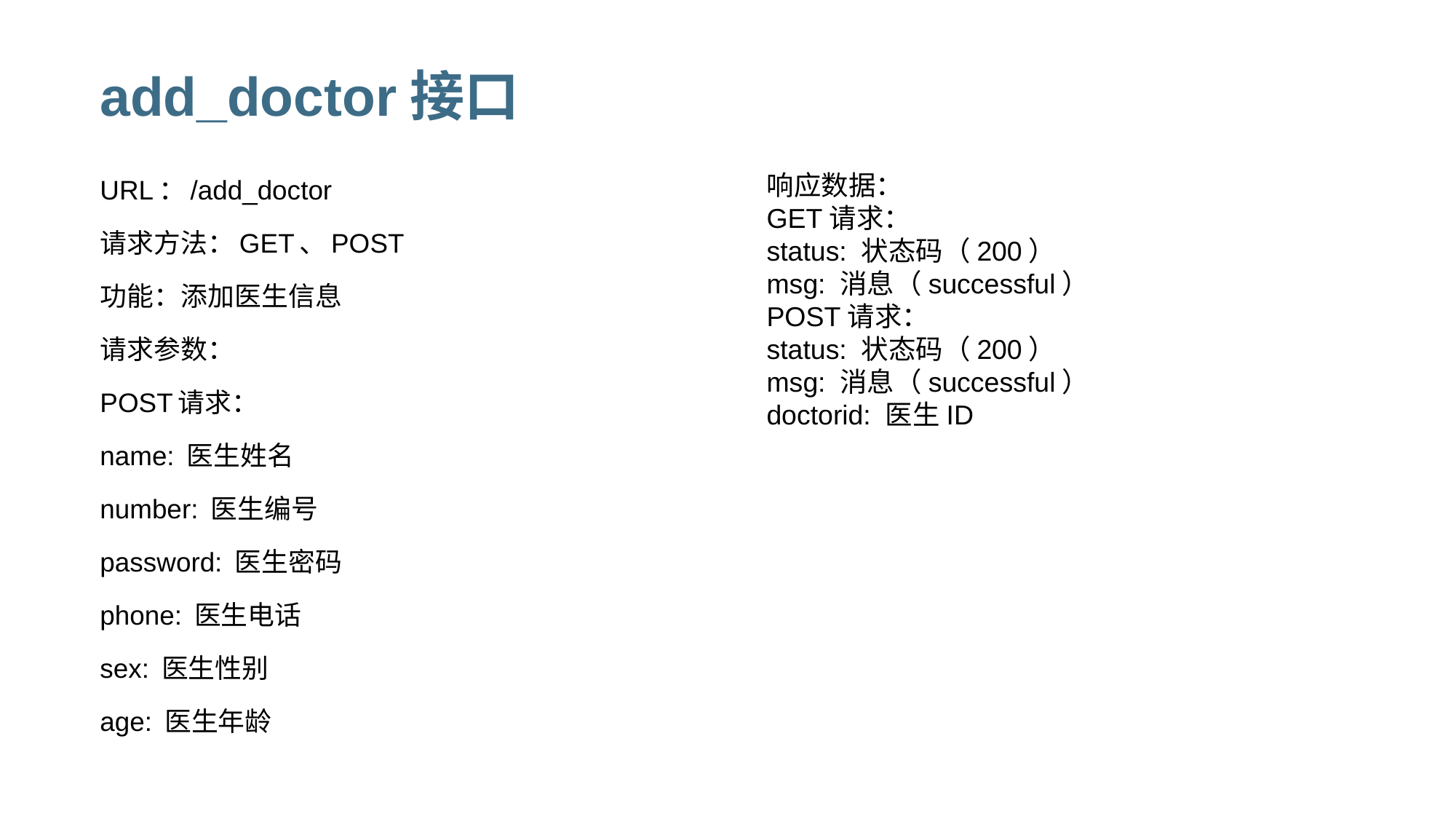

# add_doctor接口
URL：/add_doctor
请求方法：GET、POST
功能：添加医生信息
请求参数：
POST请求：
name: 医生姓名
number: 医生编号
password: 医生密码
phone: 医生电话
sex: 医生性别
age: 医生年龄

响应数据：
GET请求：
status: 状态码（200）
msg: 消息（successful）
POST请求：
status: 状态码（200）
msg: 消息（successful）
doctorid: 医生ID